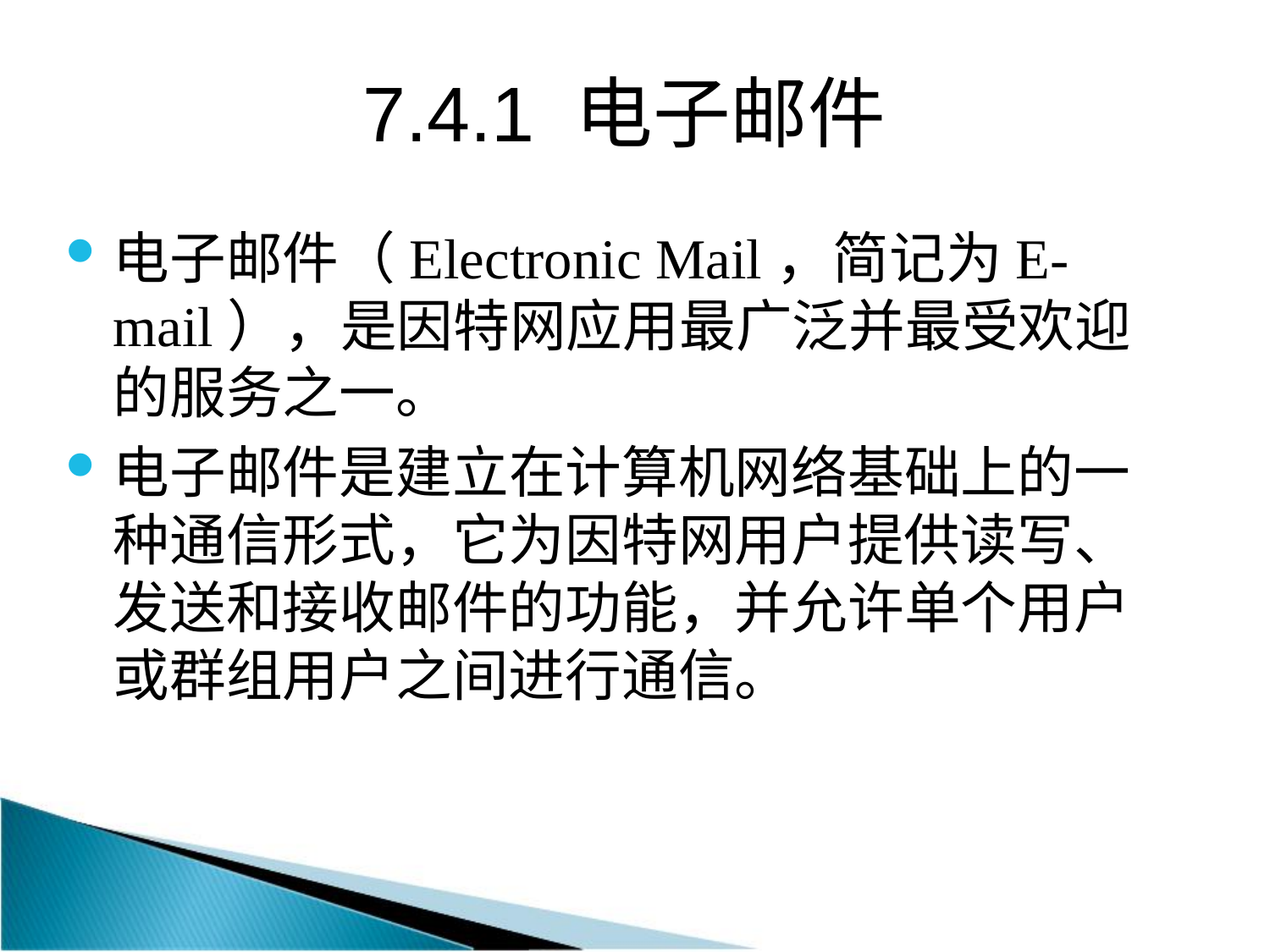

# 7.4.1 电子邮件
电子邮件（Electronic Mail，简记为E-mail），是因特网应用最广泛并最受欢迎的服务之一。
电子邮件是建立在计算机网络基础上的一种通信形式，它为因特网用户提供读写、发送和接收邮件的功能，并允许单个用户或群组用户之间进行通信。